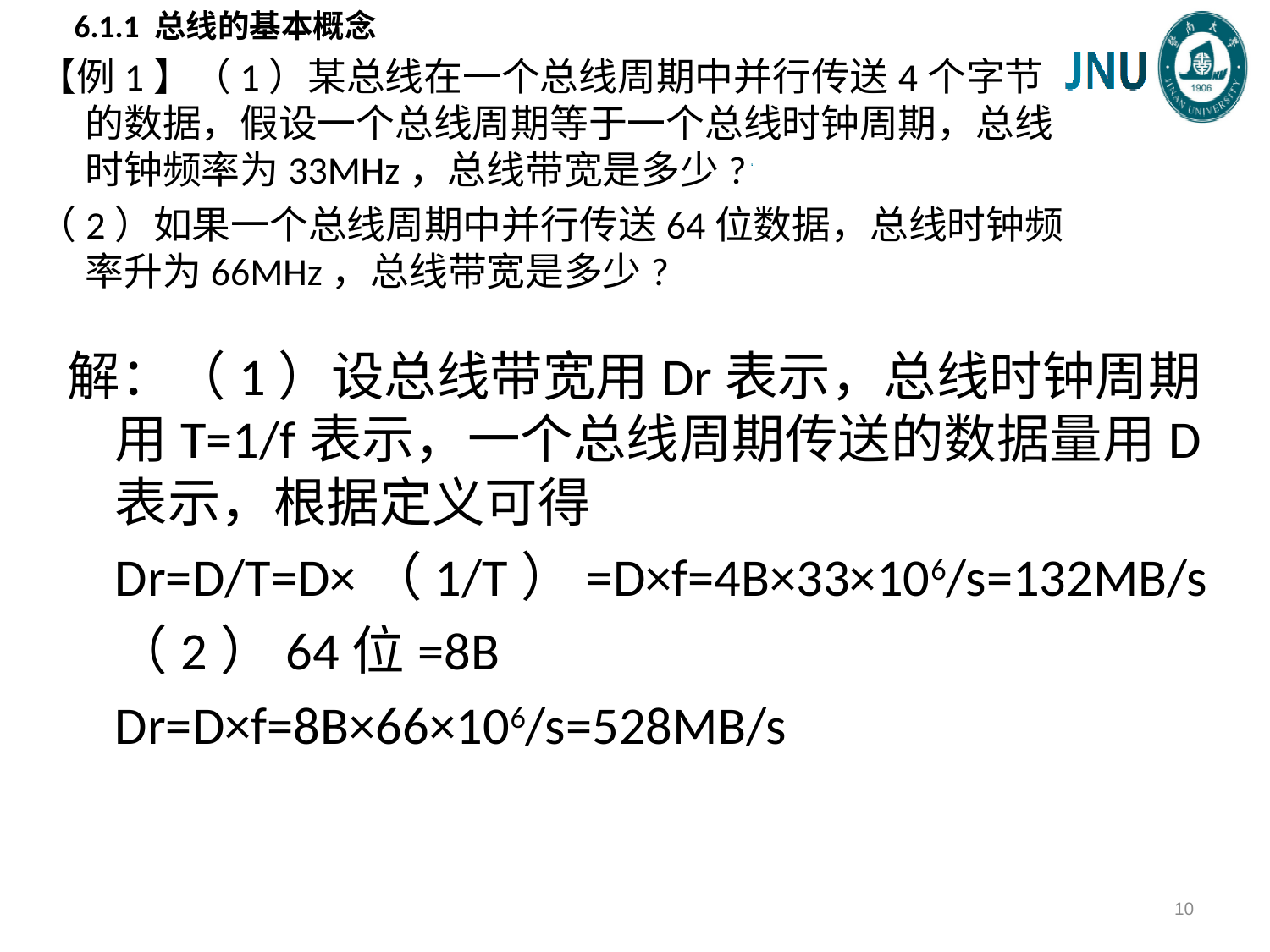

6.1.1 总线的基本概念
【例1】（1）某总线在一个总线周期中并行传送4个字节的数据，假设一个总线周期等于一个总线时钟周期，总线时钟频率为33MHz，总线带宽是多少?
（2）如果一个总线周期中并行传送64位数据，总线时钟频率升为66MHz，总线带宽是多少?
解：（1）设总线带宽用Dr表示，总线时钟周期用T=1/f表示，一个总线周期传送的数据量用D表示，根据定义可得
	Dr=D/T=D×（1/T）=D×f=4B×33×106/s=132MB/s
	（2）64位=8B
	Dr=D×f=8B×66×106/s=528MB/s
10